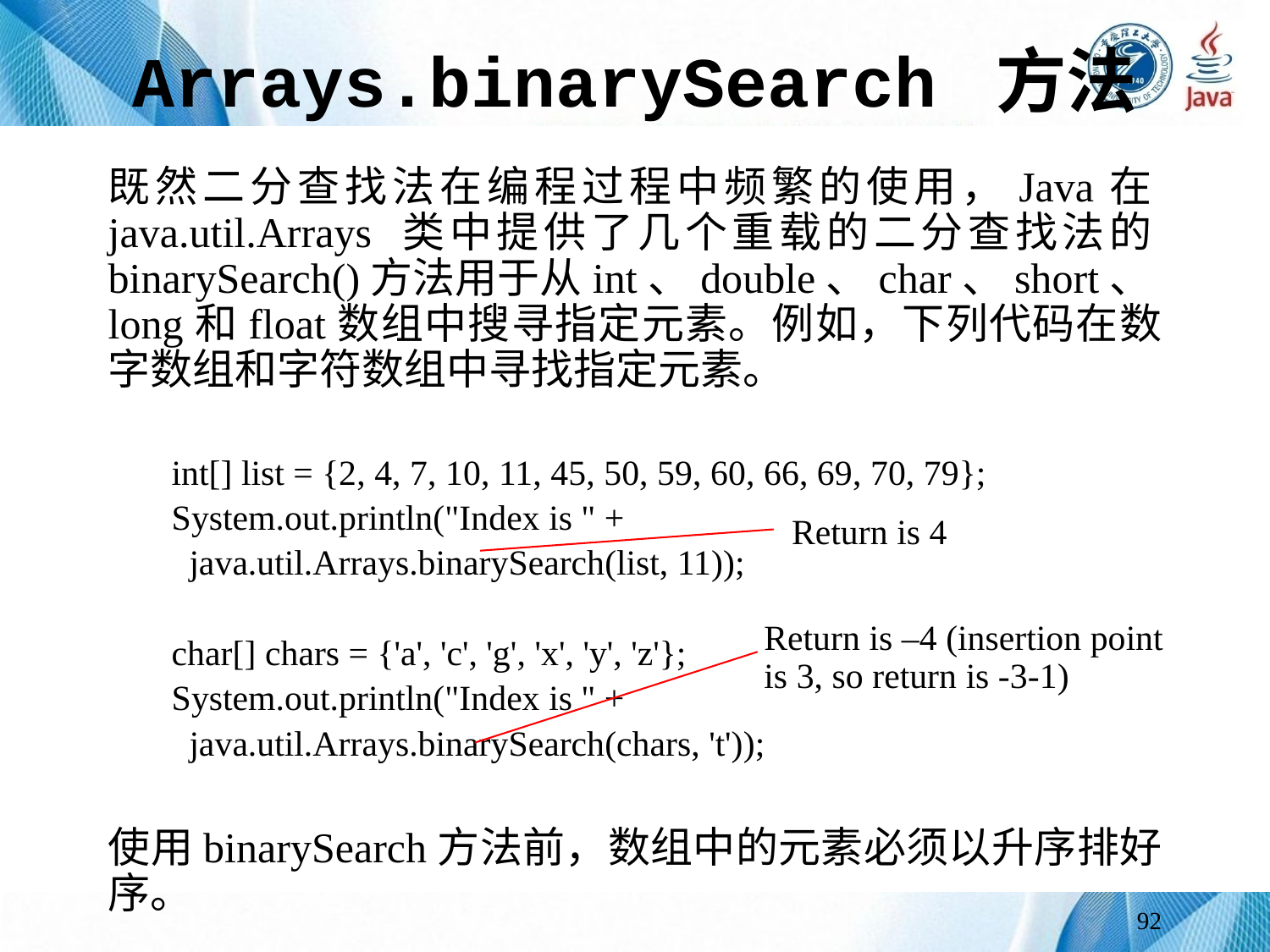

# Arrays.binarySearch 方法
既然二分查找法在编程过程中频繁的使用，Java在java.util.Arrays 类中提供了几个重载的二分查找法的binarySearch()方法用于从int、double、char、short、long和float数组中搜寻指定元素。例如，下列代码在数字数组和字符数组中寻找指定元素。

int[] list = {2, 4, 7, 10, 11, 45, 50, 59, 60, 66, 69, 70, 79};
System.out.println("Index is " +
  java.util.Arrays.binarySearch(list, 11));

char[] chars = {'a', 'c', 'g', 'x', 'y', 'z'};
System.out.println("Index is " +
  java.util.Arrays.binarySearch(chars, 't'));

使用binarySearch方法前，数组中的元素必须以升序排好序。
Return is 4

Return is –4 (insertion point is 3, so return is -3-1)

92